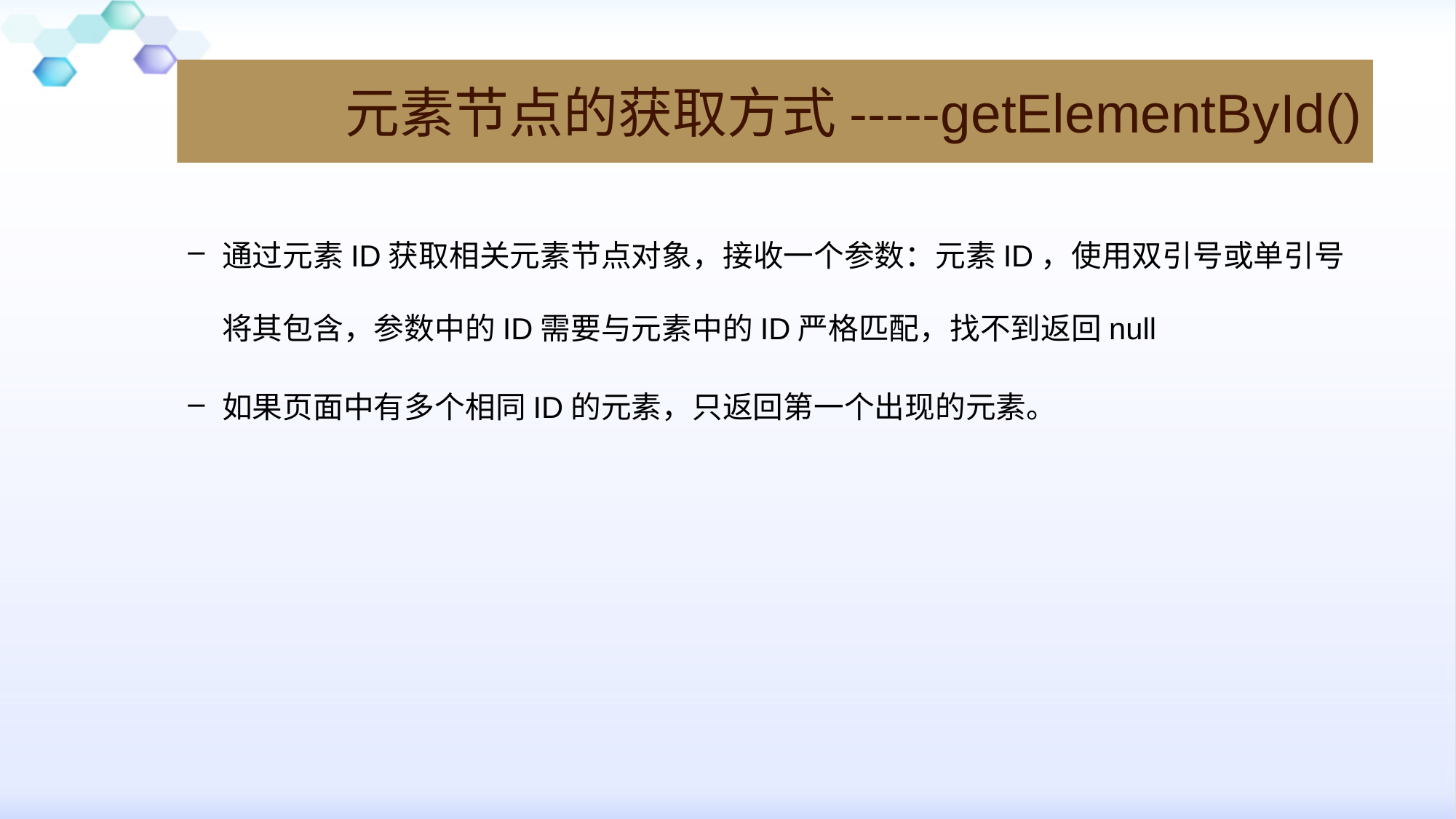

# 元素节点的获取方式-----getElementById()
通过元素ID获取相关元素节点对象，接收一个参数：元素ID，使用双引号或单引号将其包含，参数中的ID需要与元素中的ID严格匹配，找不到返回null
如果页面中有多个相同ID的元素，只返回第一个出现的元素。